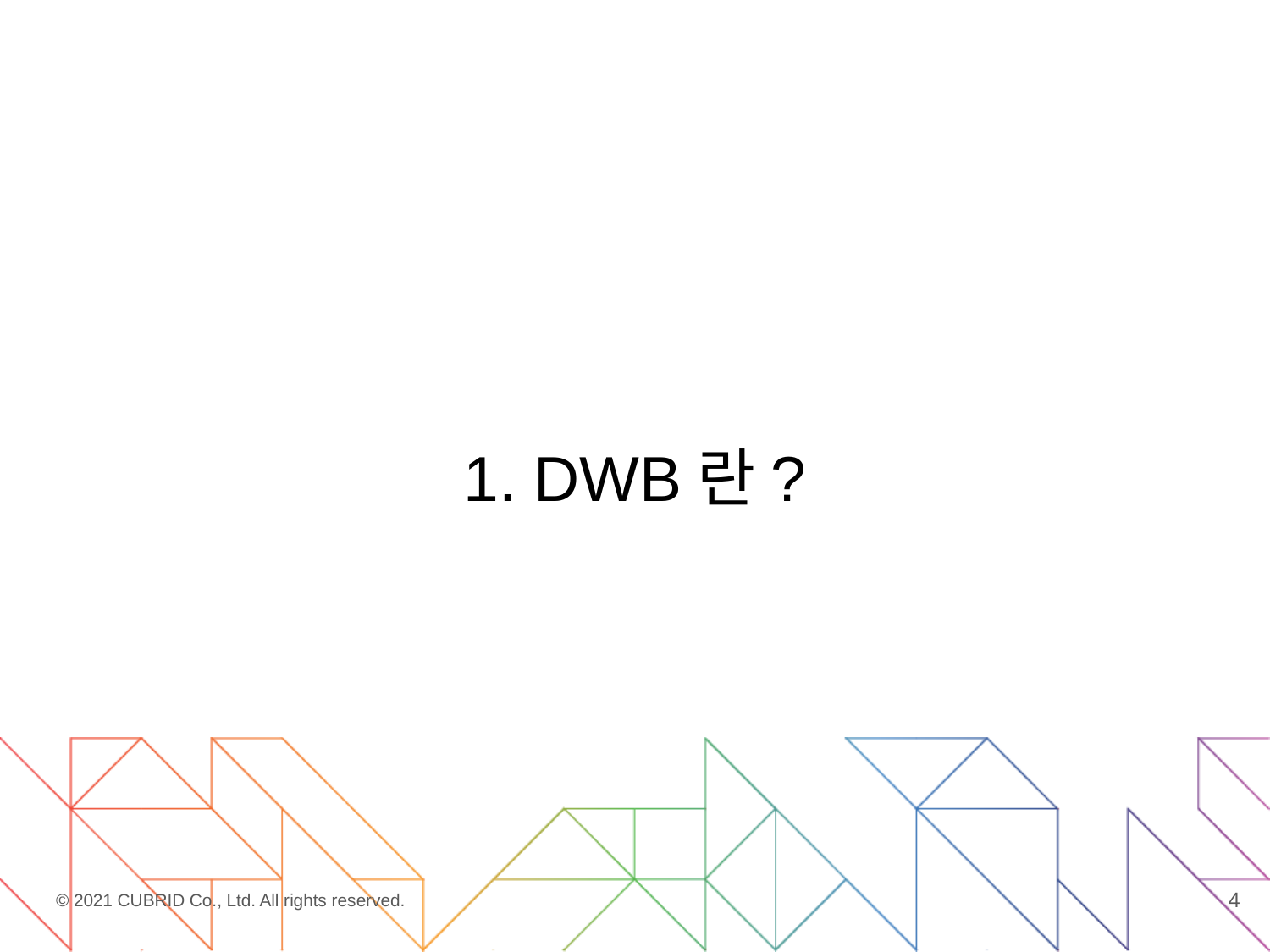

# 1. DWB란?
4
© 2021 CUBRID Co., Ltd. All rights reserved.